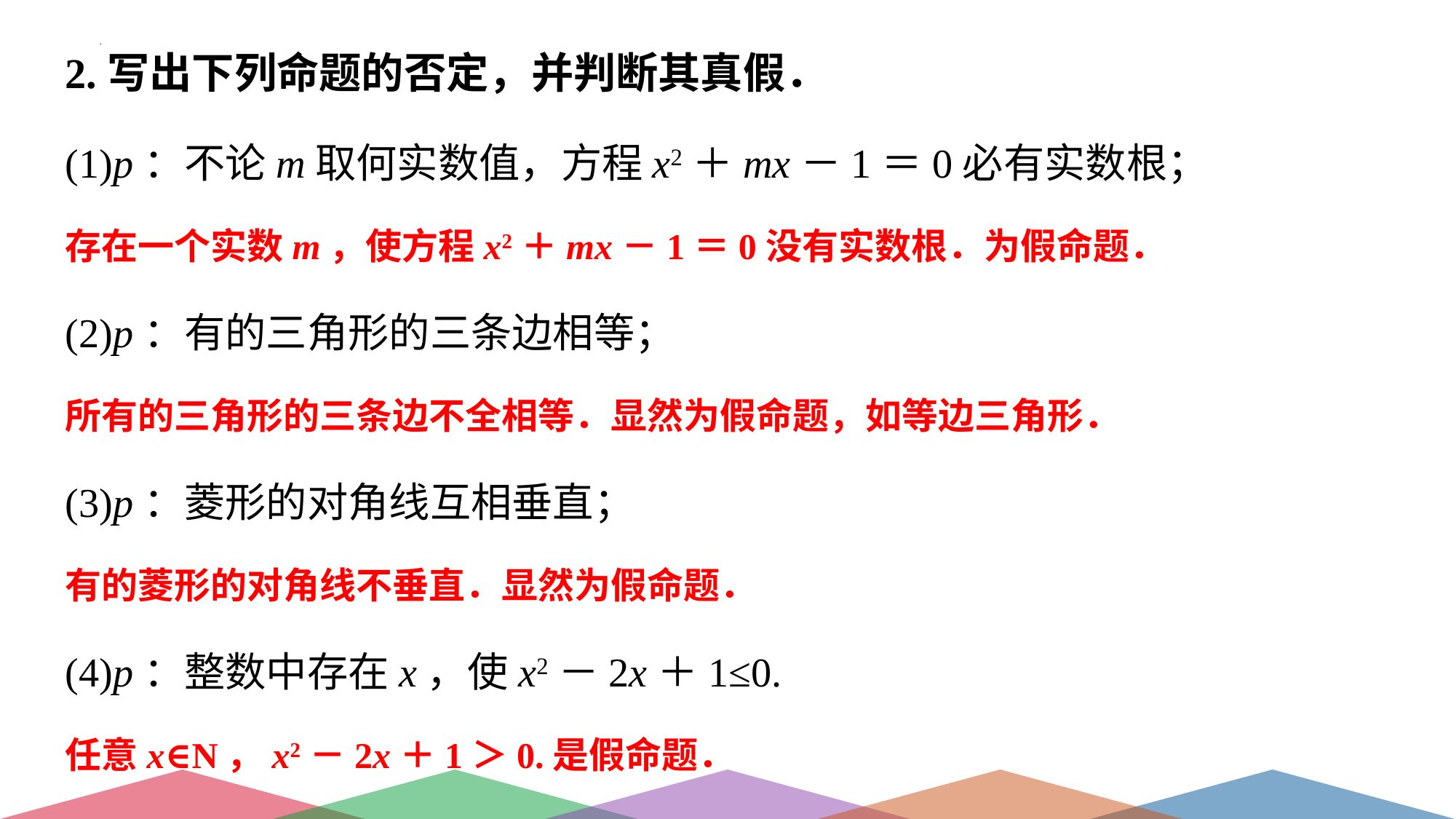

2.写出下列命题的否定，并判断其真假．
(1)p：不论m取何实数值，方程x2＋mx－1＝0必有实数根；
存在一个实数m，使方程x2＋mx－1＝0没有实数根．为假命题．
(2)p：有的三角形的三条边相等；
所有的三角形的三条边不全相等．显然为假命题，如等边三角形．
(3)p：菱形的对角线互相垂直；
有的菱形的对角线不垂直．显然为假命题．
(4)p：整数中存在x，使x2－2x＋1≤0.
任意x∈N，x2－2x＋1＞0.是假命题．